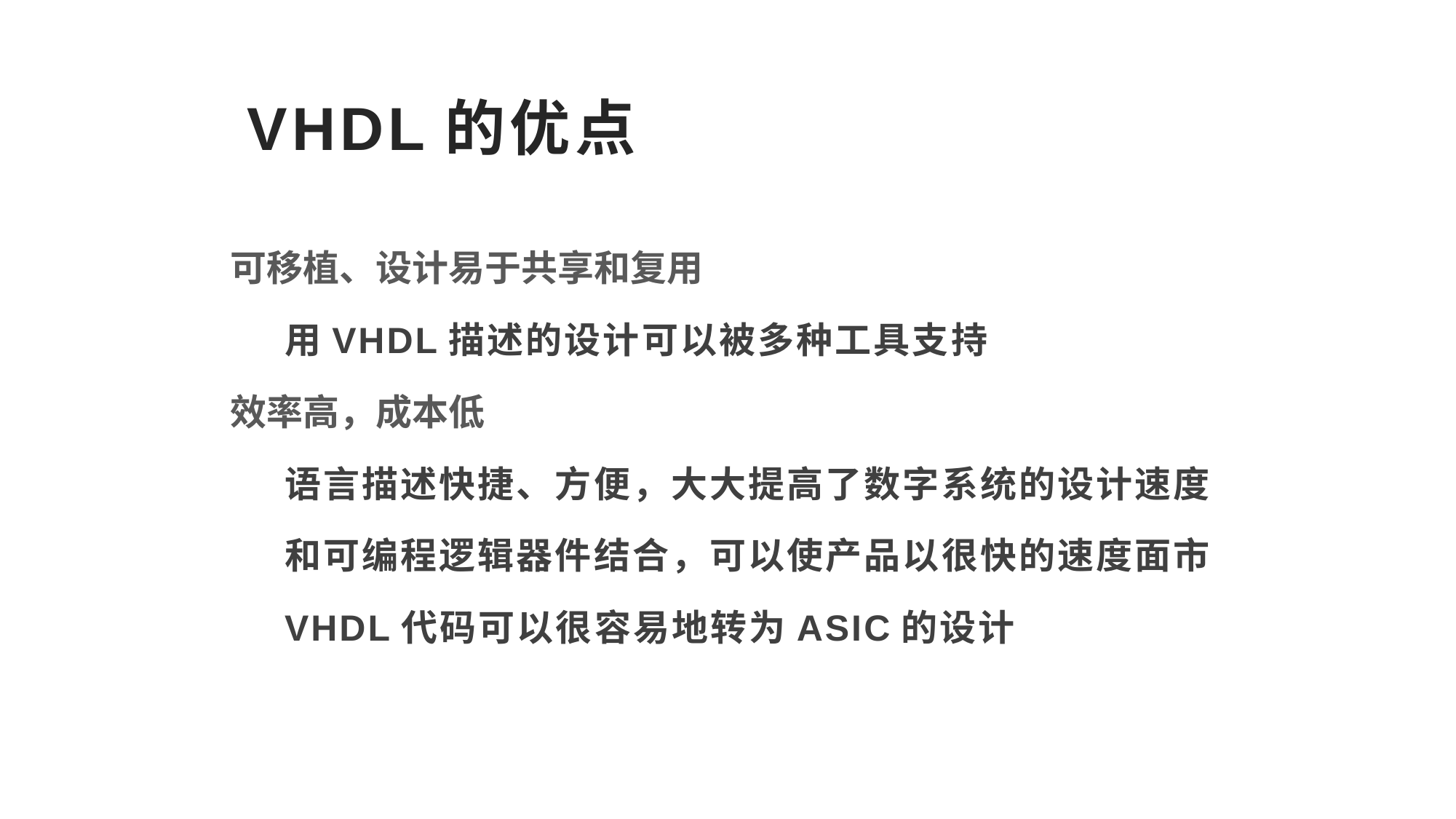

# VHDL的优点
可移植、设计易于共享和复用
用VHDL描述的设计可以被多种工具支持
效率高，成本低
语言描述快捷、方便，大大提高了数字系统的设计速度
和可编程逻辑器件结合，可以使产品以很快的速度面市
VHDL代码可以很容易地转为ASIC的设计